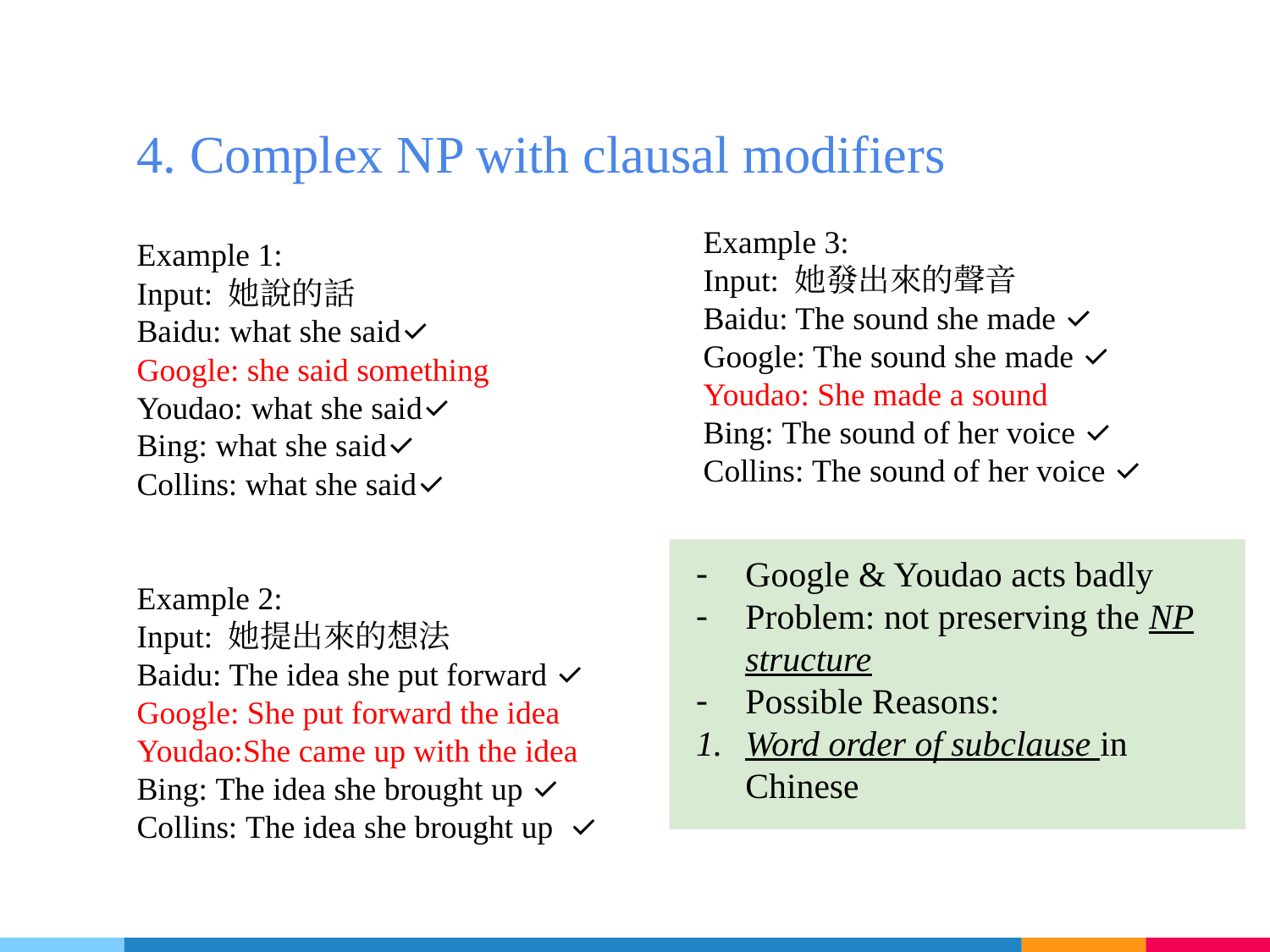

# 4. Complex NP with clausal modifiers
Example 3:
Input: 她發出來的聲音
Baidu: The sound she made ✓
Google: The sound she made ✓
Youdao: She made a sound
Bing: The sound of her voice ✓
Collins: The sound of her voice ✓

Example 1:
Input: 她說的話
Baidu: what she said✓
Google: she said something
Youdao: what she said✓
Bing: what she said✓
Collins: what she said✓

Example 2:
Input: 她提出來的想法
Baidu: The idea she put forward ✓
Google: She put forward the idea
Youdao:She came up with the idea
Bing: The idea she brought up ✓
Collins: The idea she brought up  ✓

Google & Youdao acts badly
Problem: not preserving the NP structure
Possible Reasons:
Word order of subclause in Chinese